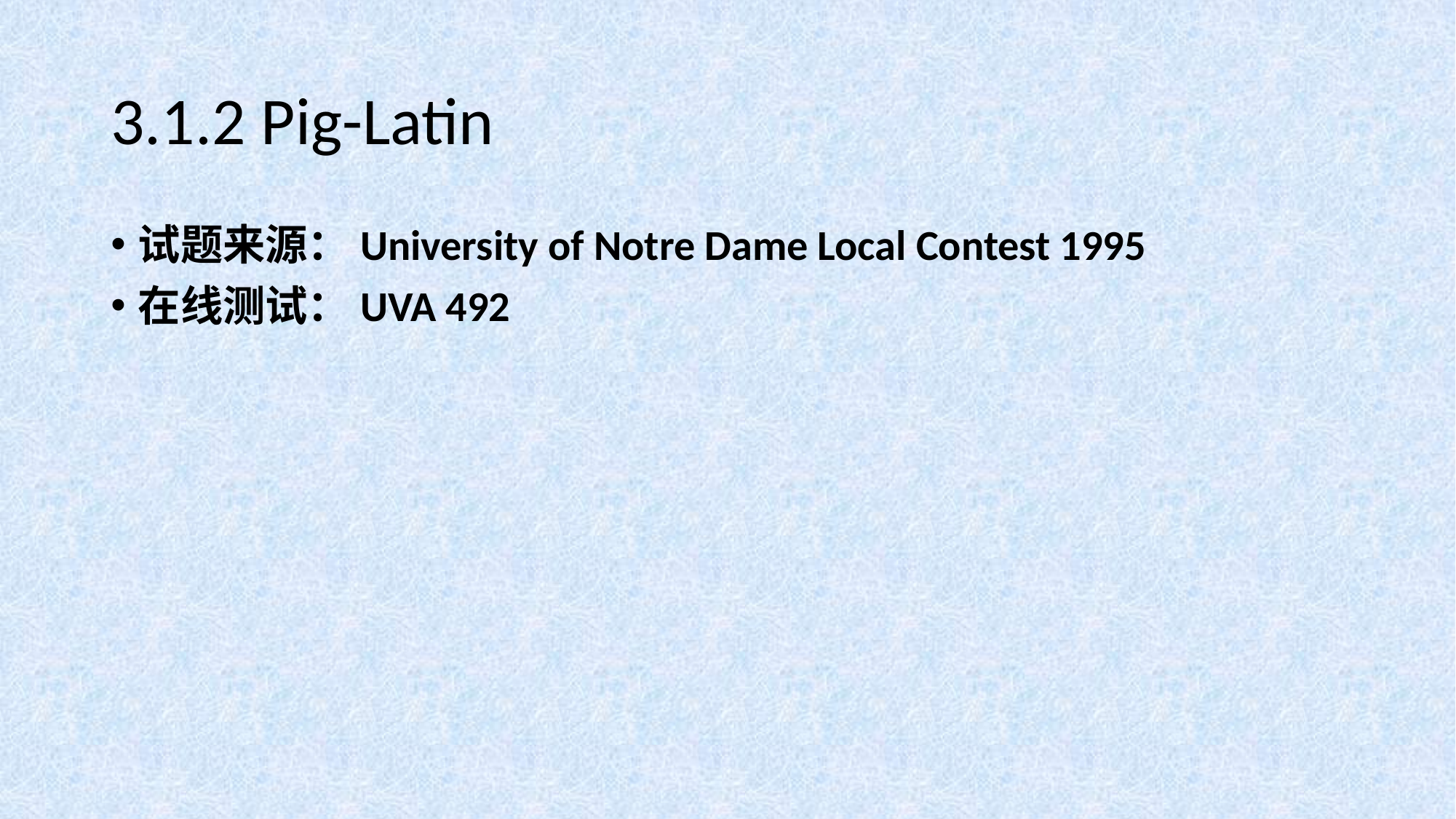

# 3.1.2 Pig-Latin
试题来源：University of Notre Dame Local Contest 1995
在线测试：UVA 492